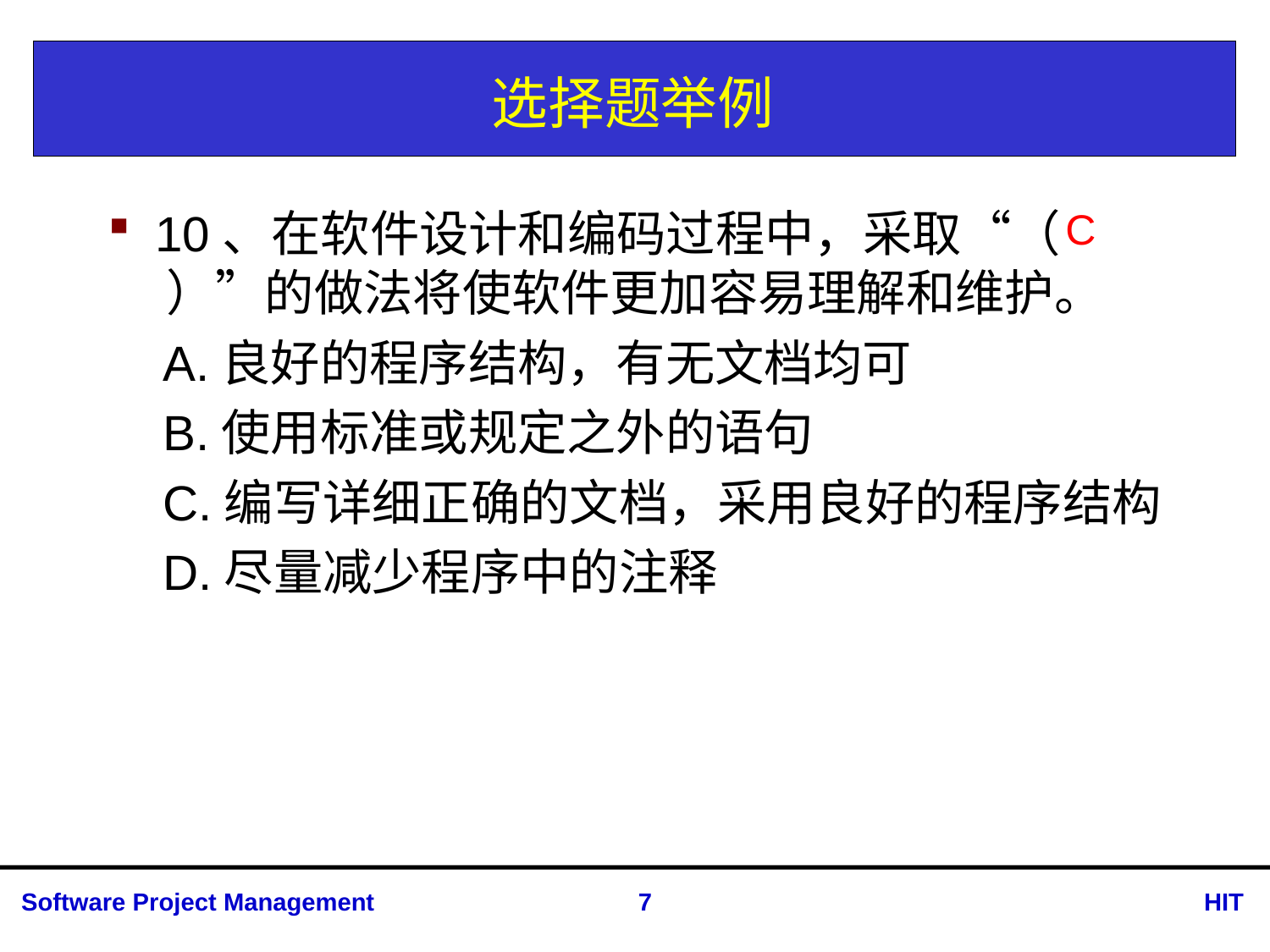

# 选择题举例
10、在软件设计和编码过程中，采取“（    ）”的做法将使软件更加容易理解和维护。
A.良好的程序结构，有无文档均可
B.使用标准或规定之外的语句
C.编写详细正确的文档，采用良好的程序结构
D.尽量减少程序中的注释

C